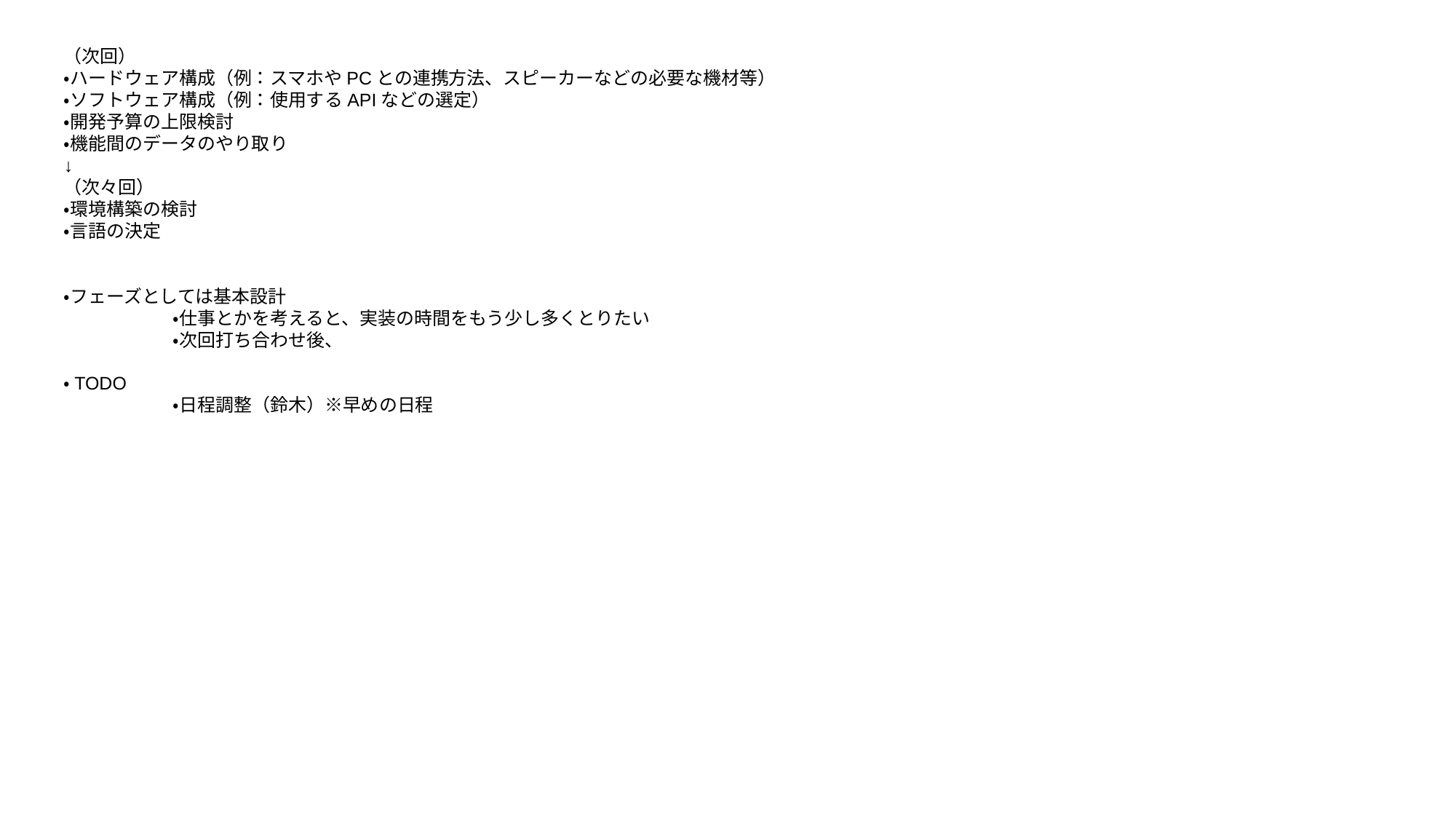

（次回）
・ハードウェア構成（例：スマホやPCとの連携方法、スピーカーなどの必要な機材等）
・ソフトウェア構成（例：使用するAPIなどの選定）
・開発予算の上限検討
・機能間のデータのやり取り
↓
（次々回）
・環境構築の検討
・言語の決定

・フェーズとしては基本設計
	・仕事とかを考えると、実装の時間をもう少し多くとりたい
	・次回打ち合わせ後、

・TODO
	・日程調整（鈴木）※早めの日程